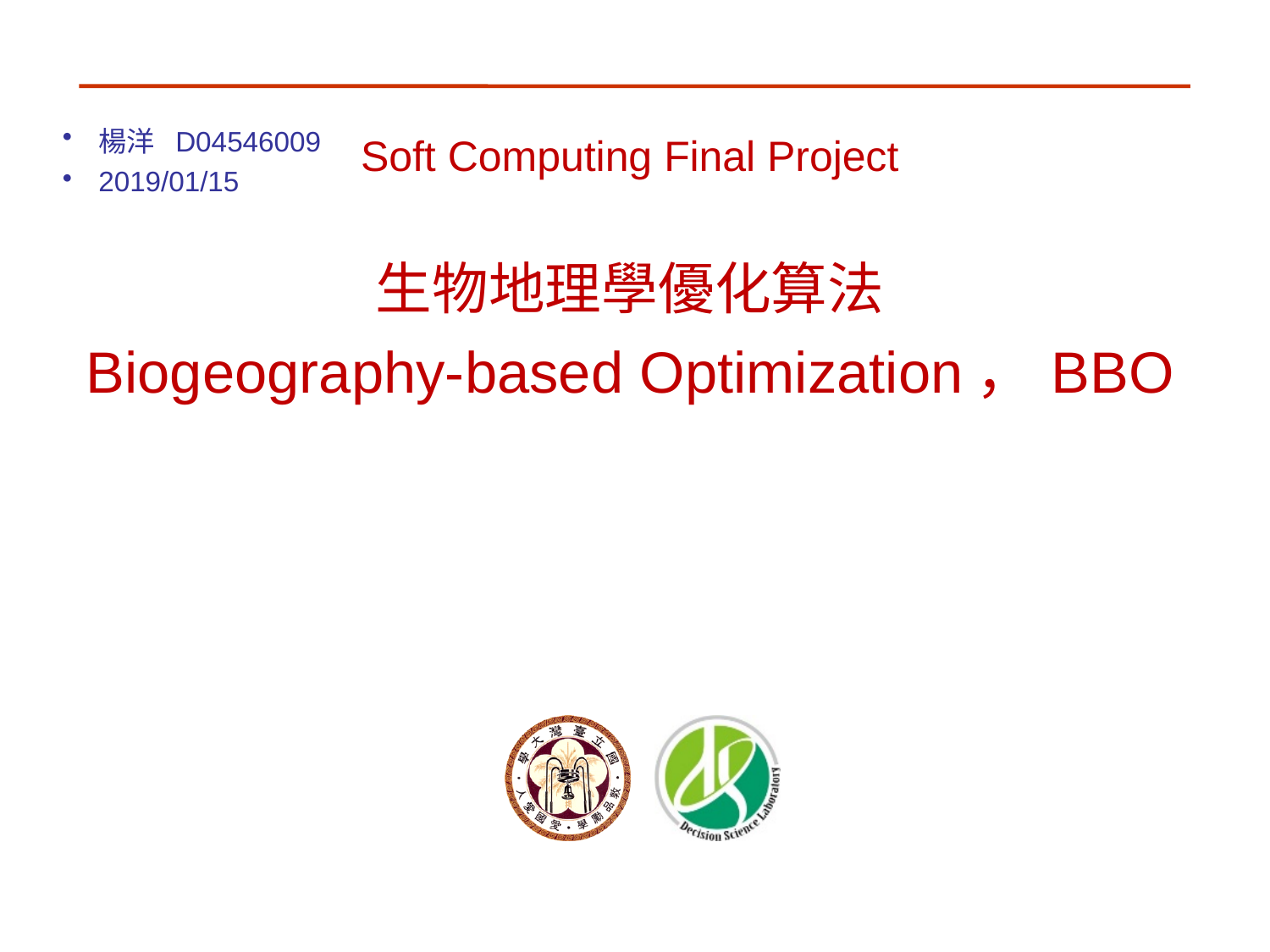

# Soft Computing Final Project 生物地理學優化算法 Biogeography-based Optimization，BBO
楊洋  D04546009
2019/01/15